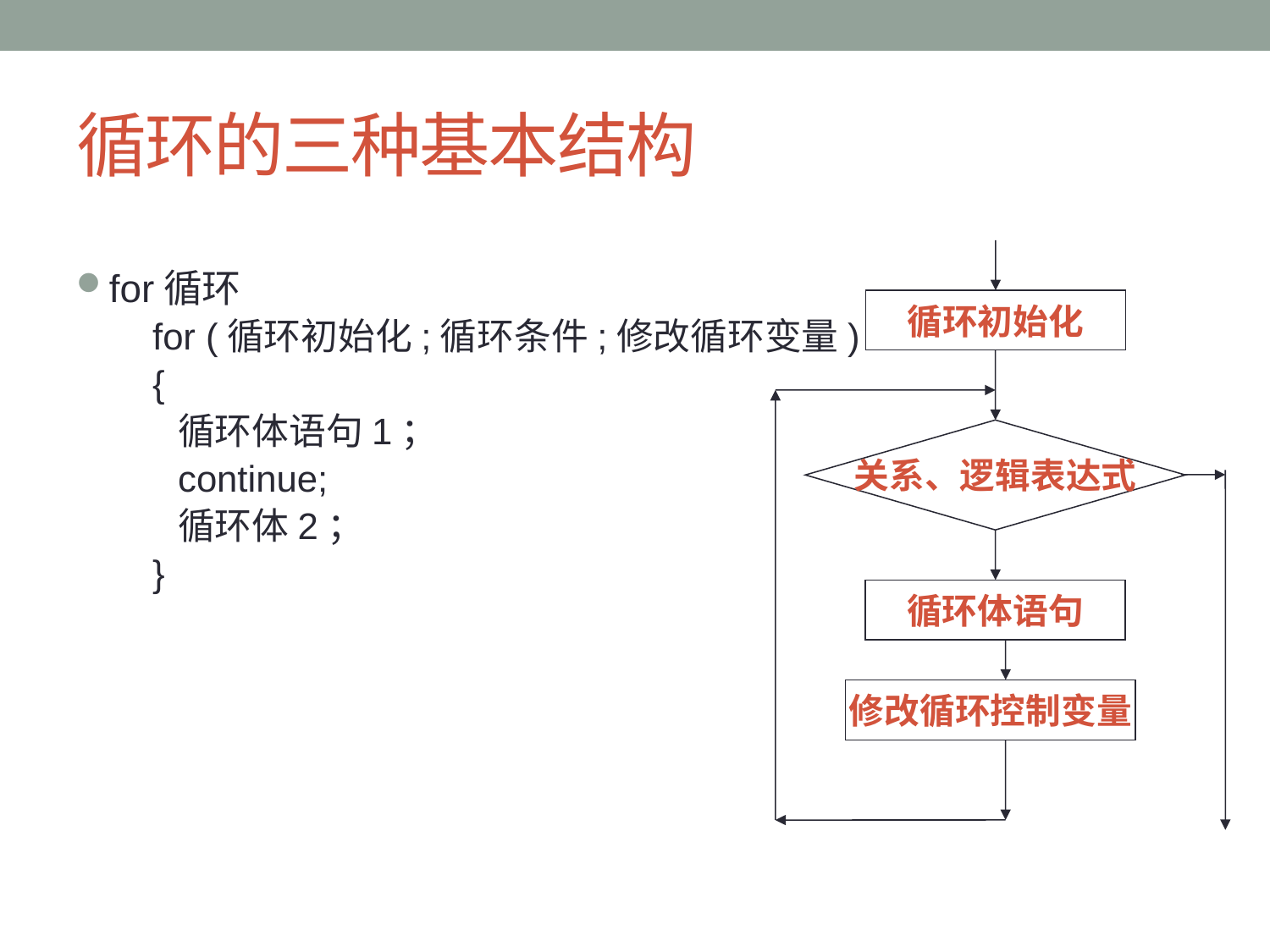

# 循环的三种基本结构

循环初始化

关系、逻辑表达式

循环体语句

修改循环控制变量

for循环
for (循环初始化;循环条件;修改循环变量)
{
	循环体语句1；
	continue;
	循环体2；
}